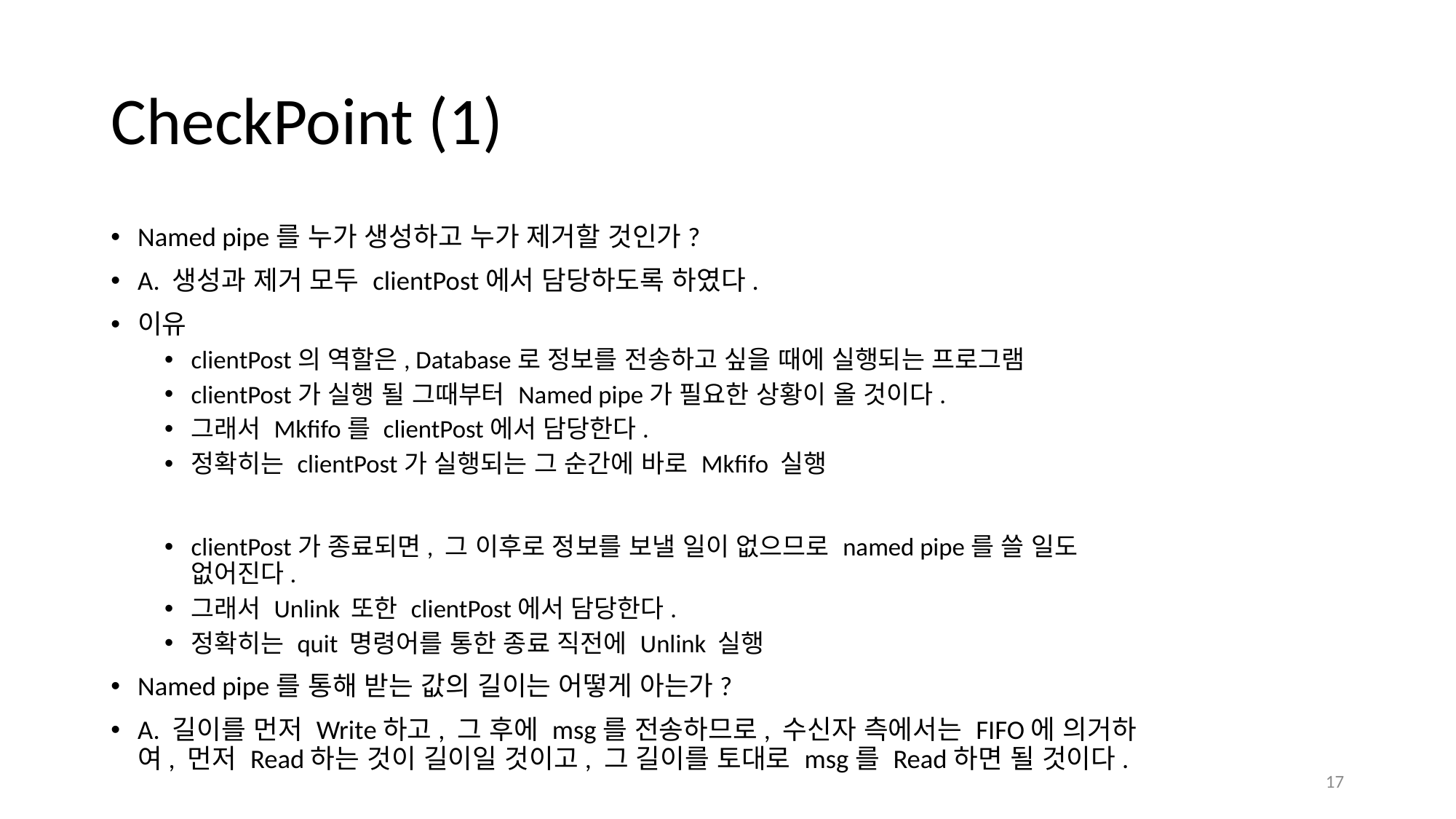

# CheckPoint (1)
Named pipe를 누가 생성하고 누가 제거할 것인가?
A. 생성과 제거 모두 clientPost에서 담당하도록 하였다.
이유
clientPost의 역할은, Database로 정보를 전송하고 싶을 때에 실행되는 프로그램
clientPost가 실행 될 그때부터 Named pipe가 필요한 상황이 올 것이다.
그래서 Mkfifo를 clientPost에서 담당한다.
정확히는 clientPost가 실행되는 그 순간에 바로 Mkfifo 실행

clientPost가 종료되면, 그 이후로 정보를 보낼 일이 없으므로 named pipe를 쓸 일도 없어진다.
그래서 Unlink 또한 clientPost에서 담당한다.
정확히는 quit 명령어를 통한 종료 직전에 Unlink 실행
Named pipe를 통해 받는 값의 길이는 어떻게 아는가?
A. 길이를 먼저 Write하고, 그 후에 msg를 전송하므로, 수신자 측에서는 FIFO에 의거하여, 먼저 Read하는 것이 길이일 것이고, 그 길이를 토대로 msg를 Read하면 될 것이다.

17